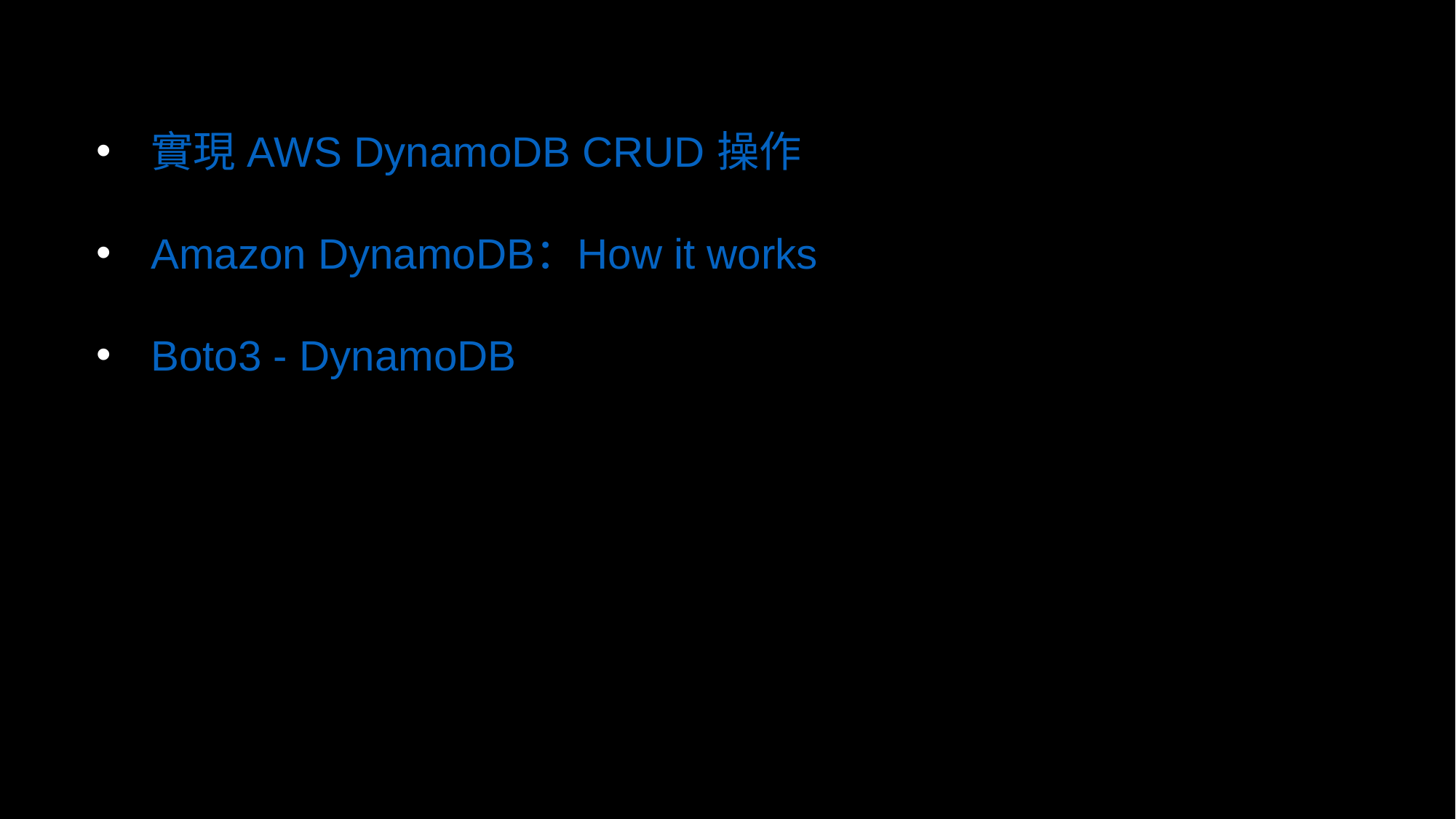

實現 AWS DynamoDB CRUD 操作
Amazon DynamoDB：How it works
Boto3 - DynamoDB